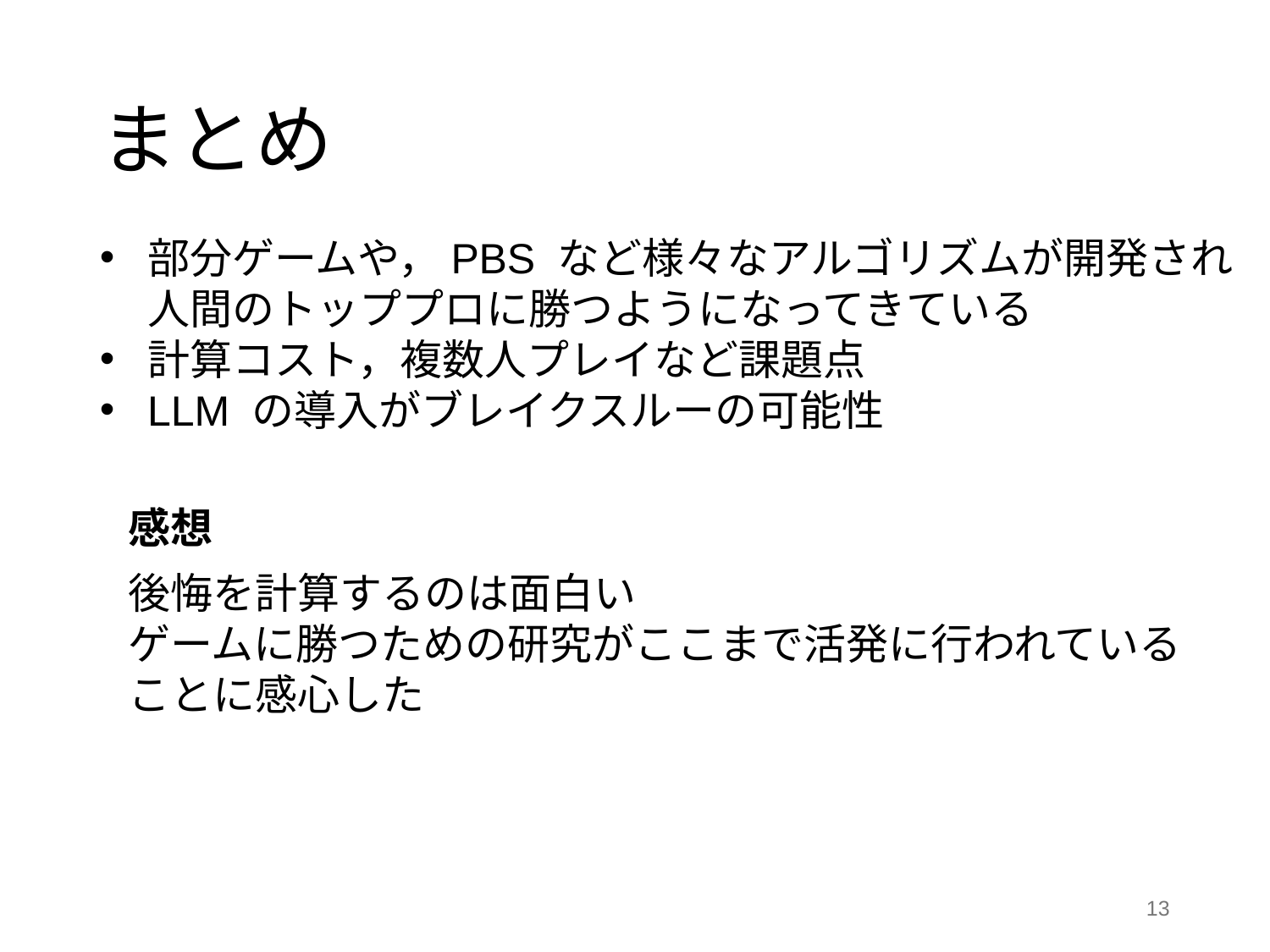

# まとめ
部分ゲームや，PBS など様々なアルゴリズムが開発され人間のトッププロに勝つようになってきている
計算コスト，複数人プレイなど課題点
LLM の導入がブレイクスルーの可能性
感想
後悔を計算するのは面白い
ゲームに勝つための研究がここまで活発に行われていることに感心した

13